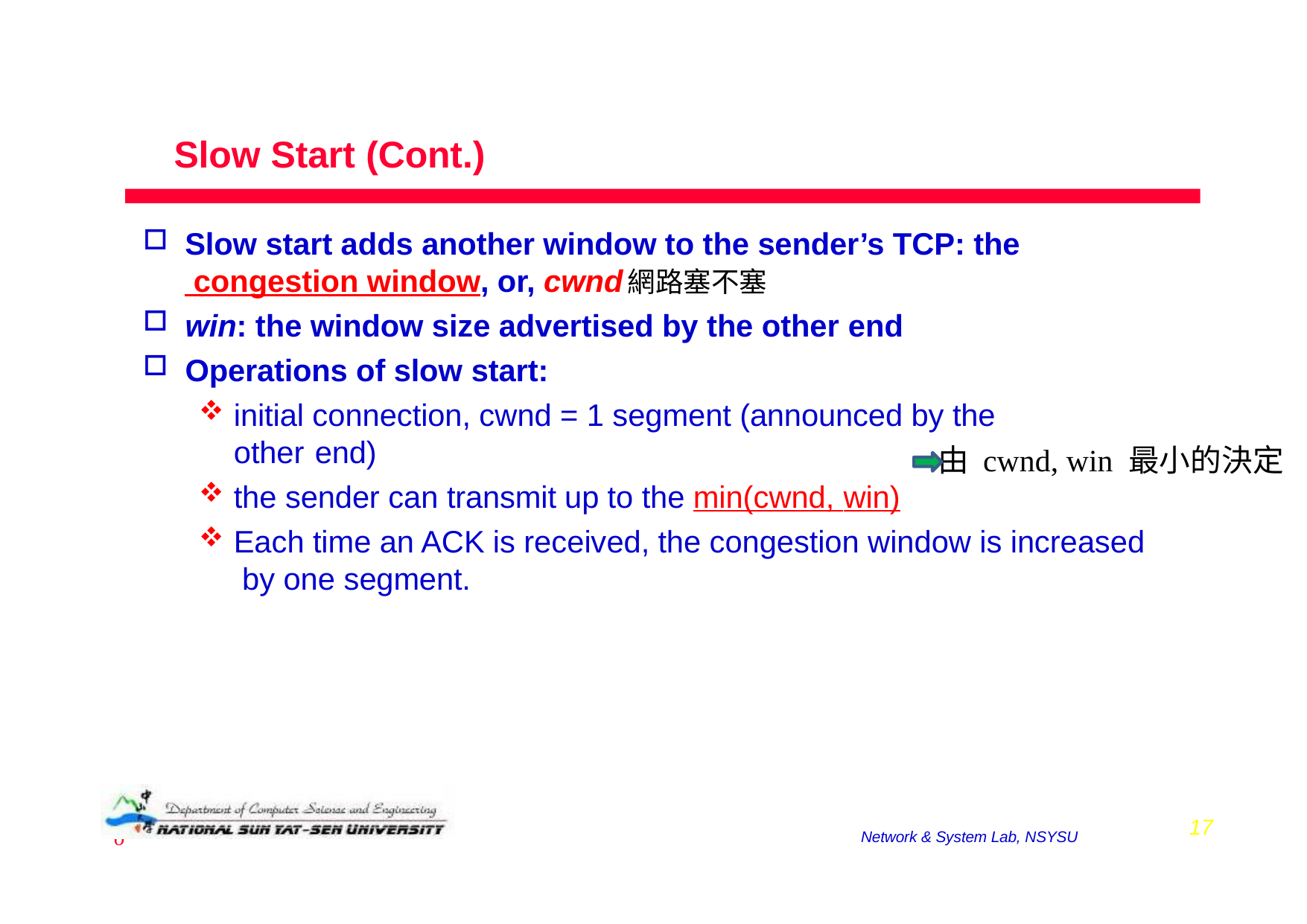

# Slow Start (Cont.)

Slow start adds another window to the sender’s TCP: the  congestion window, or, cwnd
win: the window size advertised by the other end
Operations of slow start:
initial connection, cwnd = 1 segment (announced by the other end)
the sender can transmit up to the min(cwnd, win)
Each time an ACK is received, the congestion window is increased  by one segment.
網路塞不塞
由 cwnd, win 最小的決定

2008/12/16
17
Network & System Lab, NSYSU